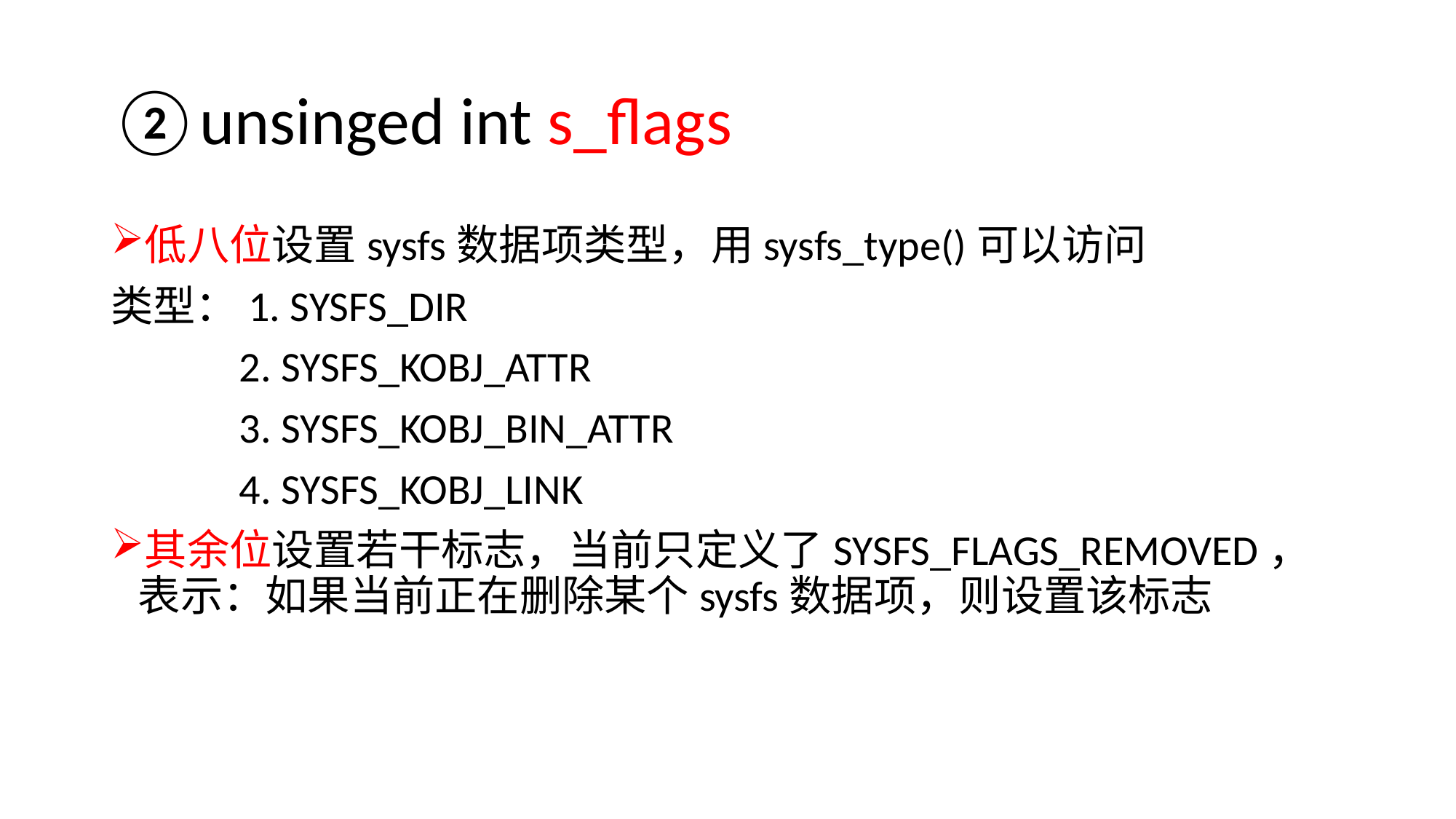

# ②unsinged int s_flags
低八位设置sysfs数据项类型，用sysfs_type()可以访问
类型：1. SYSFS_DIR
	  2. SYSFS_KOBJ_ATTR
	  3. SYSFS_KOBJ_BIN_ATTR
   	  4. SYSFS_KOBJ_LINK
其余位设置若干标志，当前只定义了SYSFS_FLAGS_REMOVED，表示：如果当前正在删除某个sysfs数据项，则设置该标志